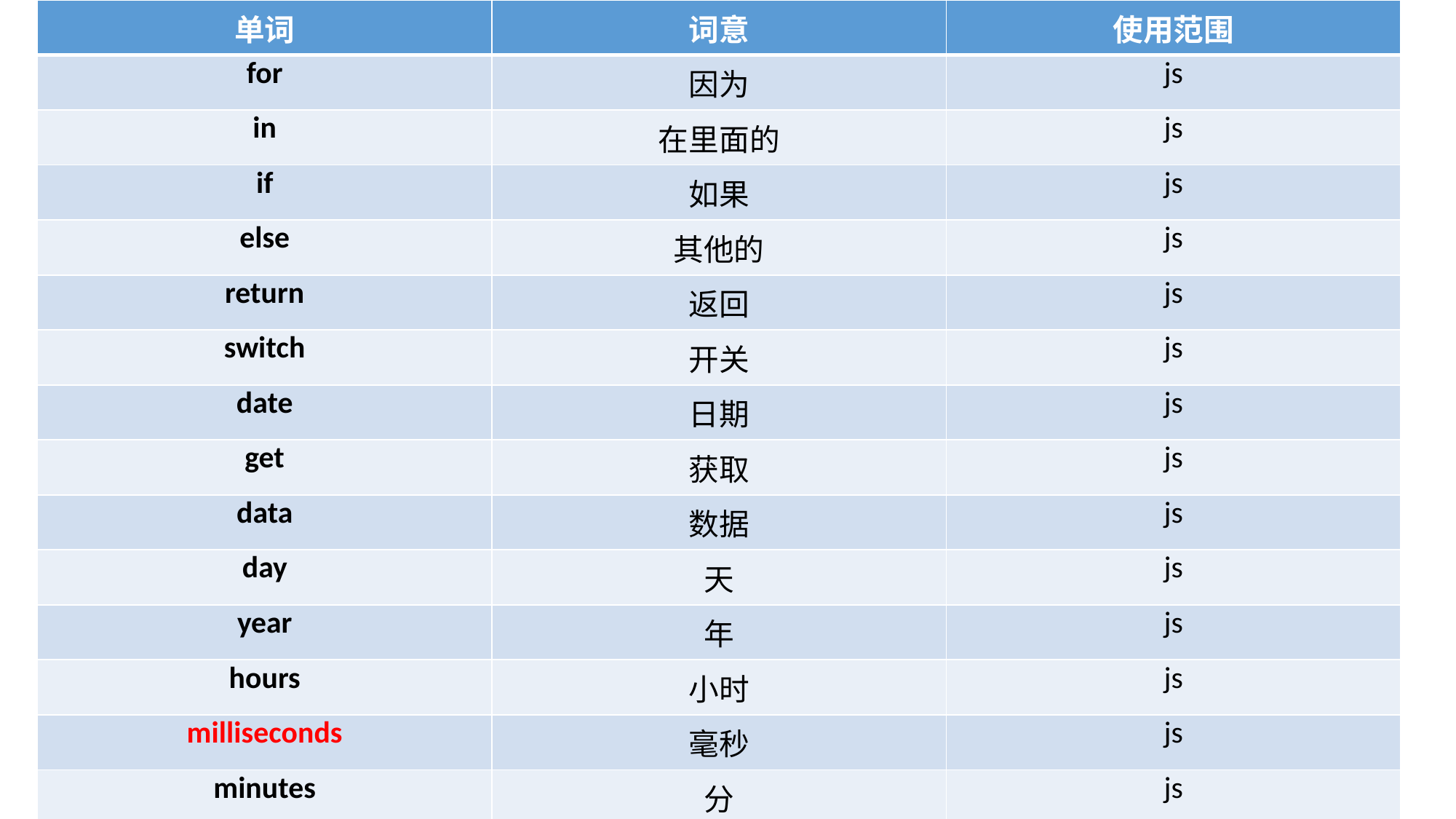

| 单词 | 词意 | 使用范围 |
| --- | --- | --- |
| for | 因为 | js |
| in | 在里面的 | js |
| if | 如果 | js |
| else | 其他的 | js |
| return | 返回 | js |
| switch | 开关 | js |
| date | 日期 | js |
| get | 获取 | js |
| data | 数据 | js |
| day | 天 | js |
| year | 年 | js |
| hours | 小时 | js |
| milliseconds | 毫秒 | js |
| minutes | 分 | js |
| month | 月 | js |
| seconds | 秒钟 | js |